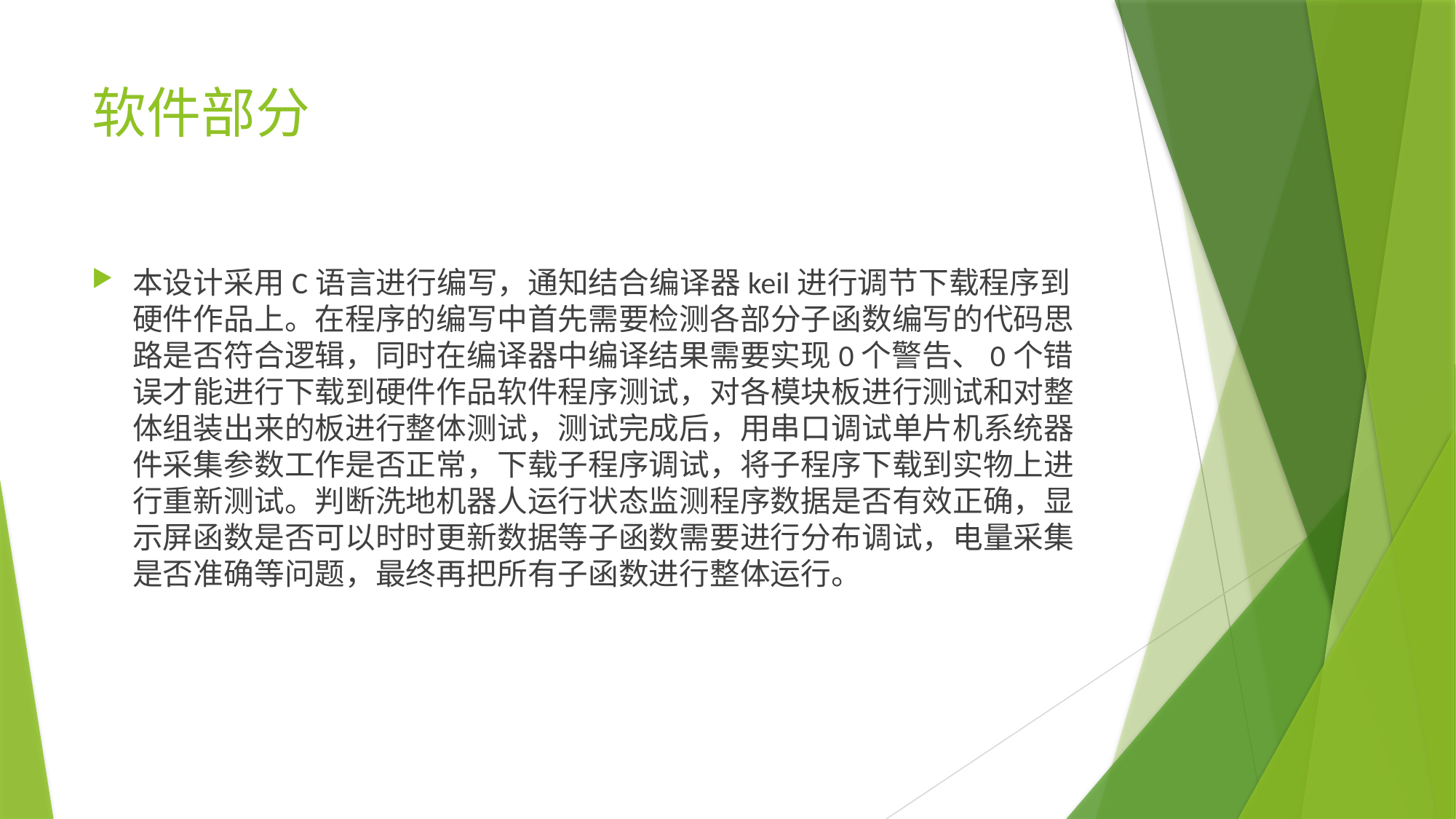

# 软件部分
本设计采用C语言进行编写，通知结合编译器keil进行调节下载程序到硬件作品上。在程序的编写中首先需要检测各部分子函数编写的代码思路是否符合逻辑，同时在编译器中编译结果需要实现0个警告、0个错误才能进行下载到硬件作品软件程序测试，对各模块板进行测试和对整体组装出来的板进行整体测试，测试完成后，用串口调试单片机系统器件采集参数工作是否正常，下载子程序调试，将子程序下载到实物上进行重新测试。判断洗地机器人运行状态监测程序数据是否有效正确，显示屏函数是否可以时时更新数据等子函数需要进行分布调试，电量采集是否准确等问题，最终再把所有子函数进行整体运行。